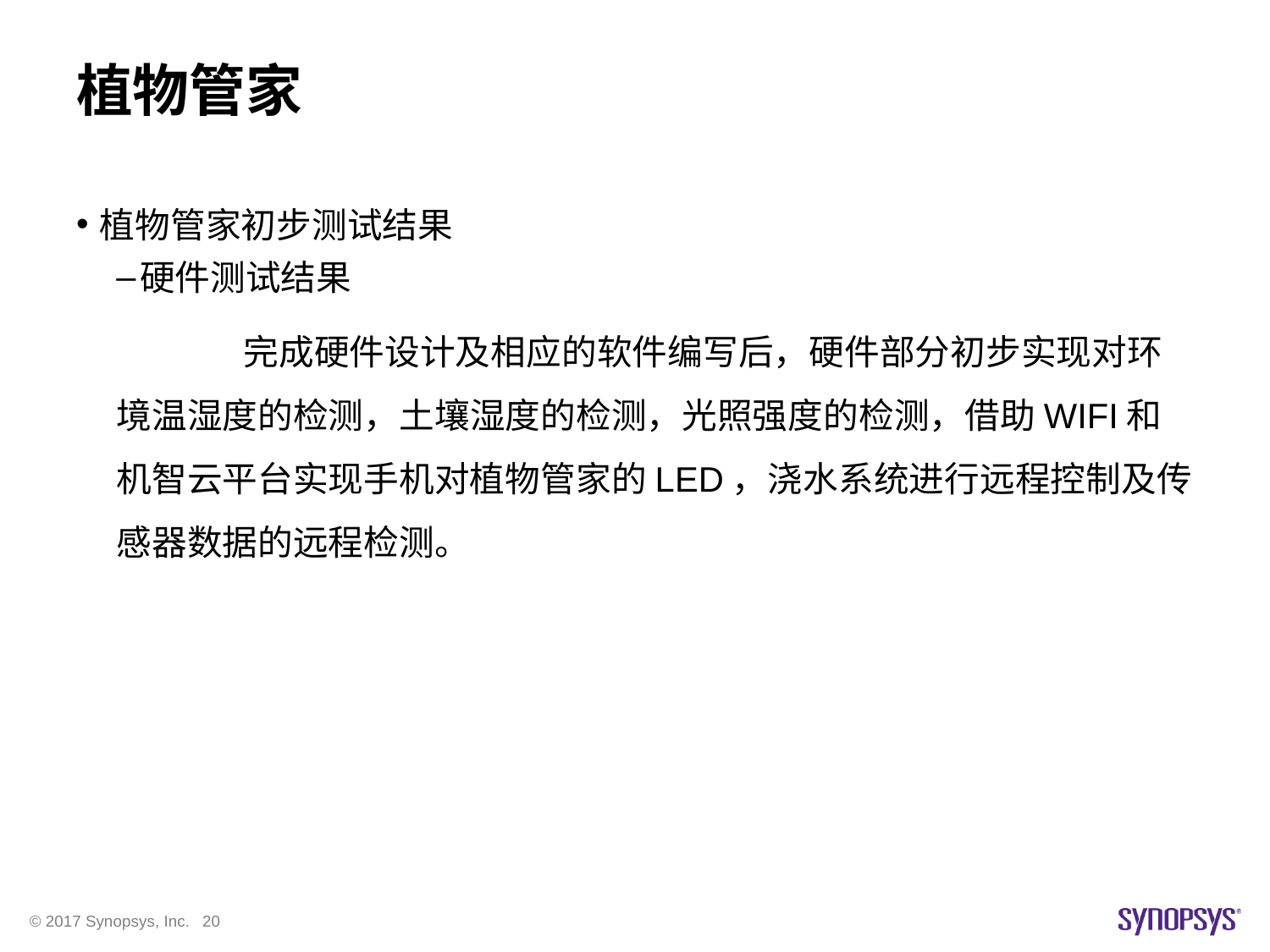

# 植物管家
植物管家初步测试结果
硬件测试结果
	完成硬件设计及相应的软件编写后，硬件部分初步实现对环境温湿度的检测，土壤湿度的检测，光照强度的检测，借助WIFI和机智云平台实现手机对植物管家的LED，浇水系统进行远程控制及传感器数据的远程检测。